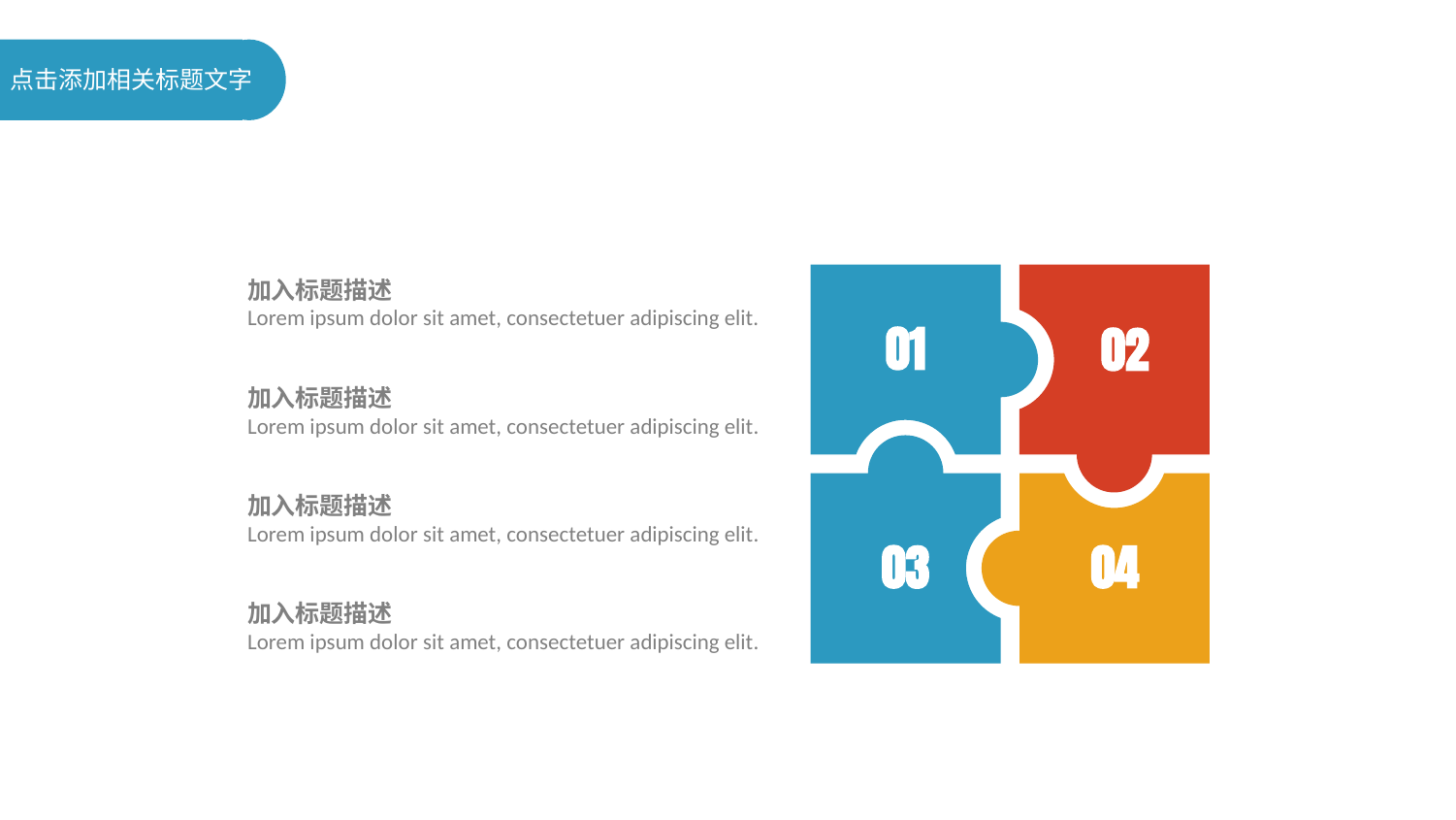

01
02

03
04
加入标题描述
Lorem ipsum dolor sit amet, consectetuer adipiscing elit.
加入标题描述
Lorem ipsum dolor sit amet, consectetuer adipiscing elit.
加入标题描述
Lorem ipsum dolor sit amet, consectetuer adipiscing elit.
加入标题描述
Lorem ipsum dolor sit amet, consectetuer adipiscing elit.